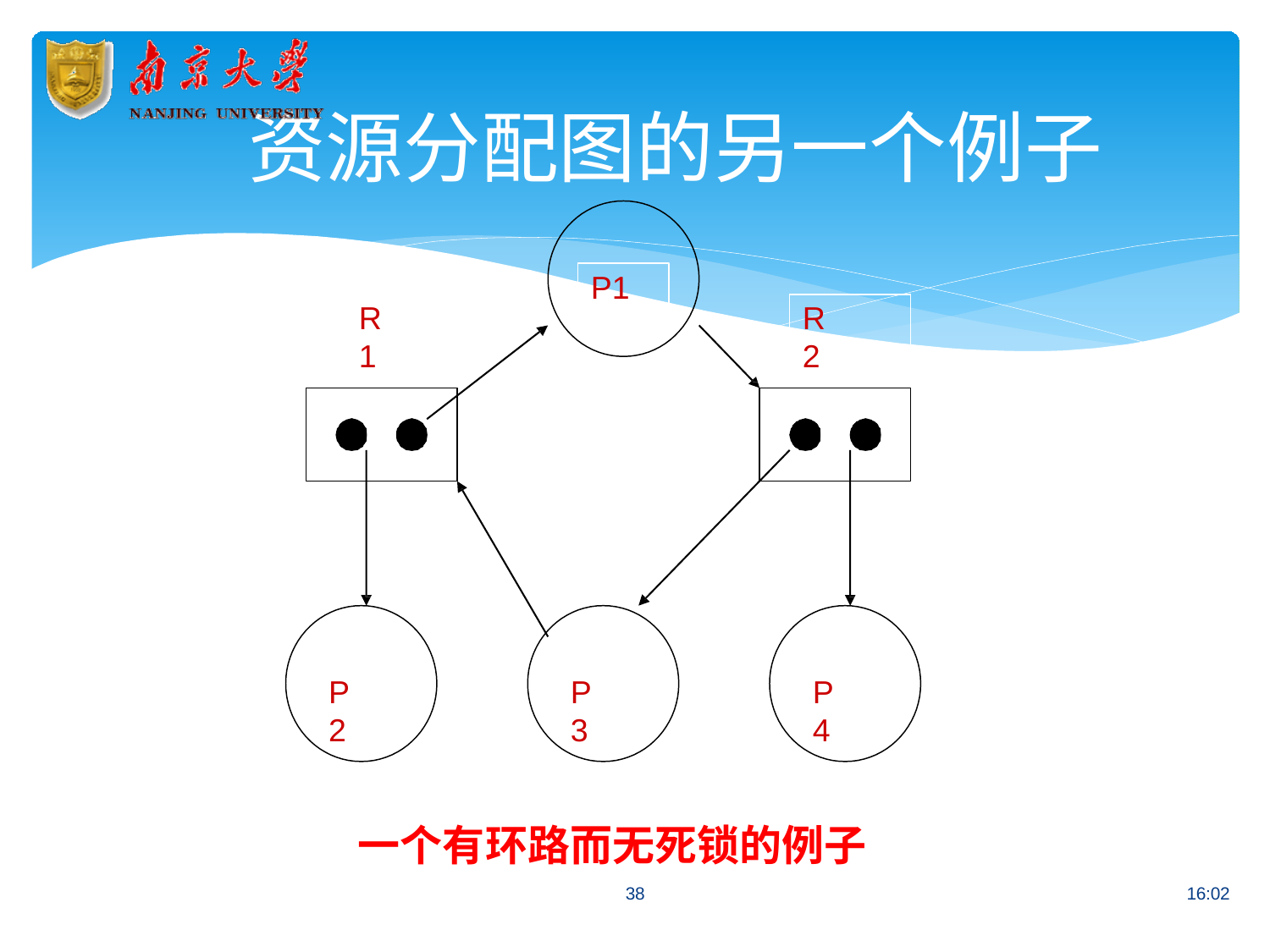

# 资源分配图的另一个例子

P1

R1
R2

P2
P3
P4
一个有环路而无死锁的例子
38
16:02